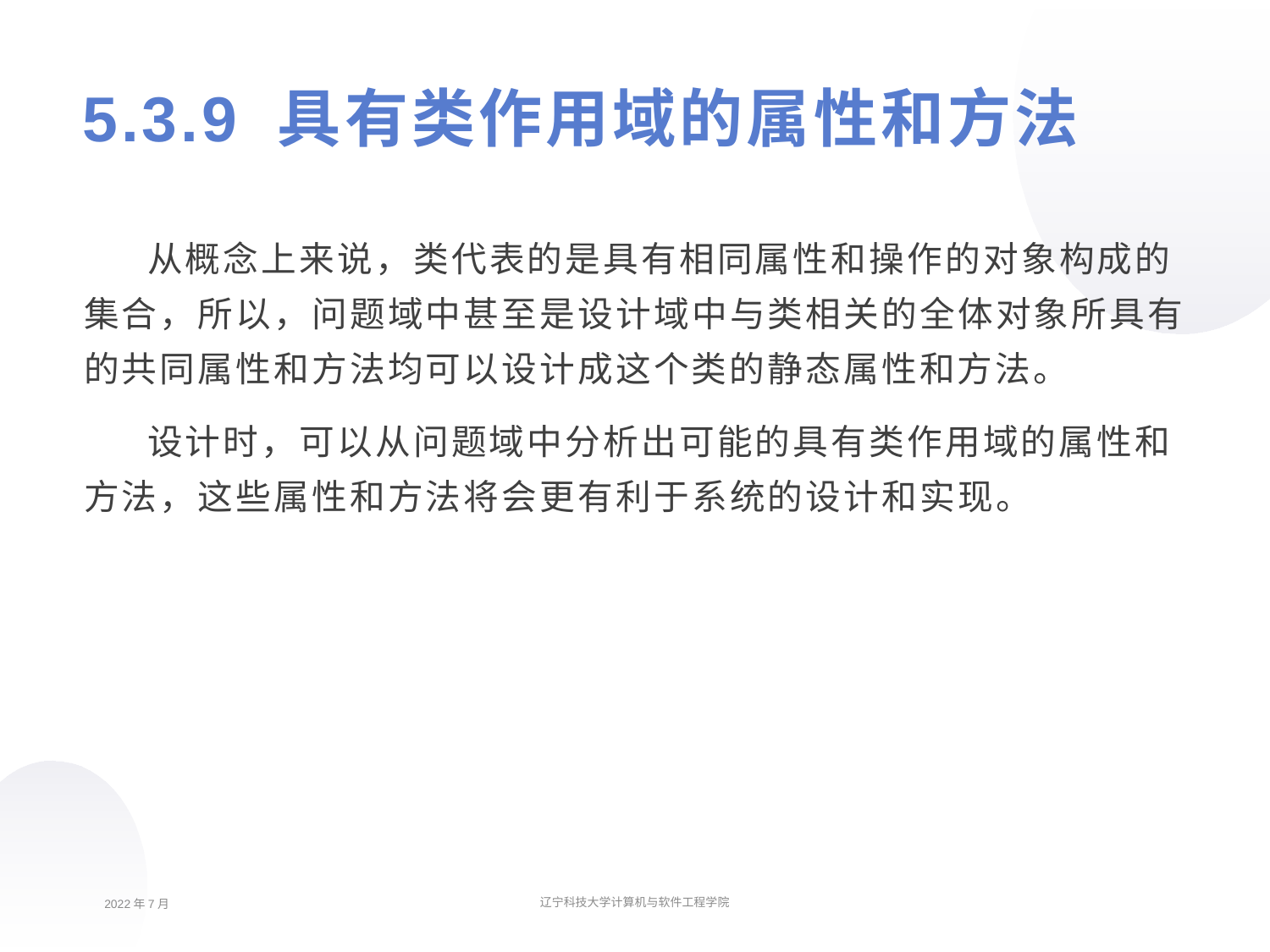

# 5.3.9 具有类作用域的属性和方法
从概念上来说，类代表的是具有相同属性和操作的对象构成的集合，所以，问题域中甚至是设计域中与类相关的全体对象所具有的共同属性和方法均可以设计成这个类的静态属性和方法。
设计时，可以从问题域中分析出可能的具有类作用域的属性和方法，这些属性和方法将会更有利于系统的设计和实现。

2022年7月
辽宁科技大学计算机与软件工程学院
121